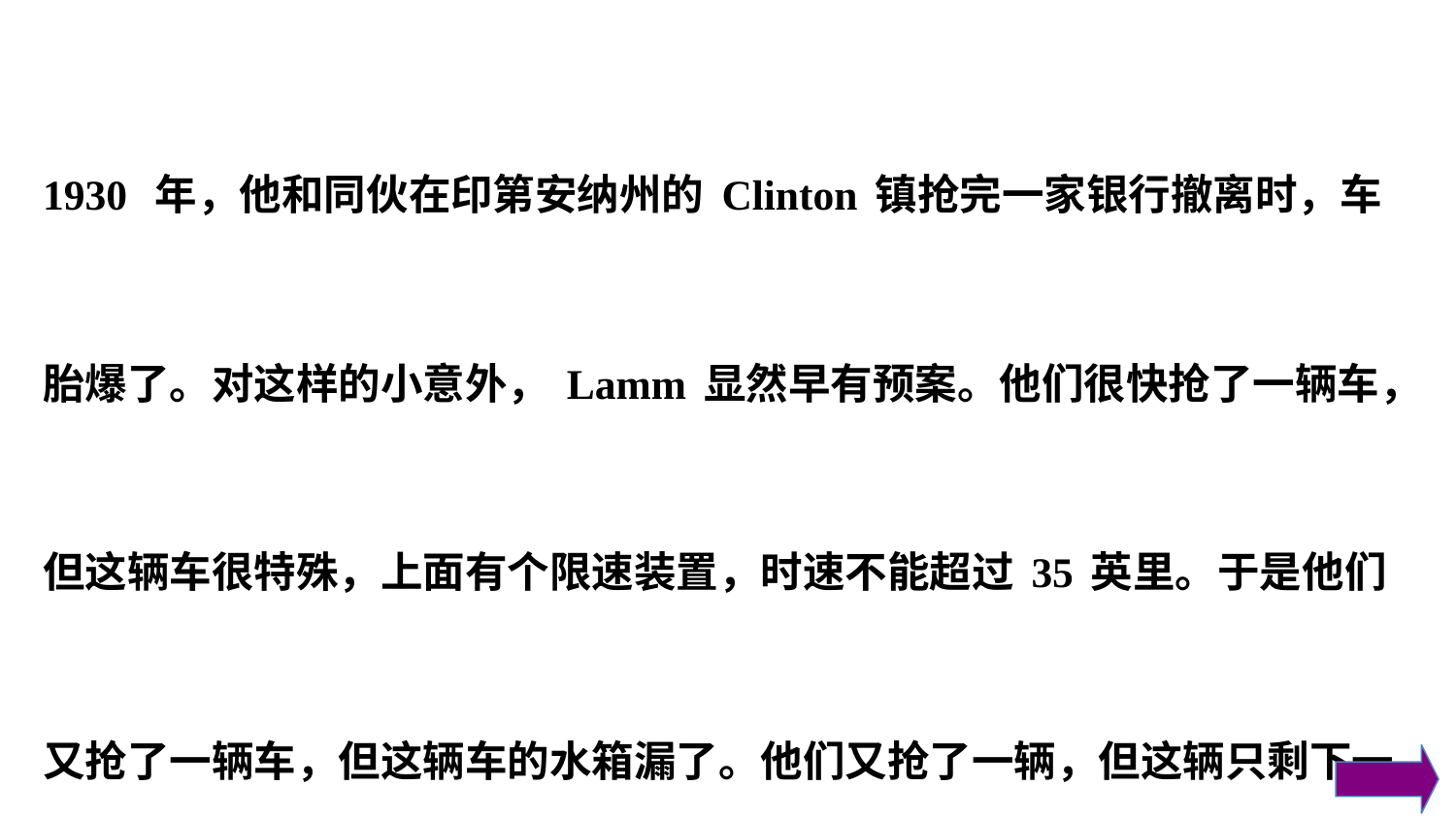

1930 年，他和同伙在印第安纳州的Clinton镇抢完一家银行撤离时，车胎爆了。对这样的小意外，Lamm显然早有预案。他们很快抢了一辆车，但这辆车很特殊，上面有个限速装置，时速不能超过35英里。于是他们又抢了一辆车，但这辆车的水箱漏了。他们又抢了一辆，但这辆只剩下一加仑汽油。最后，在警察的追击中，两人投降，Lamm和司机被击毙。